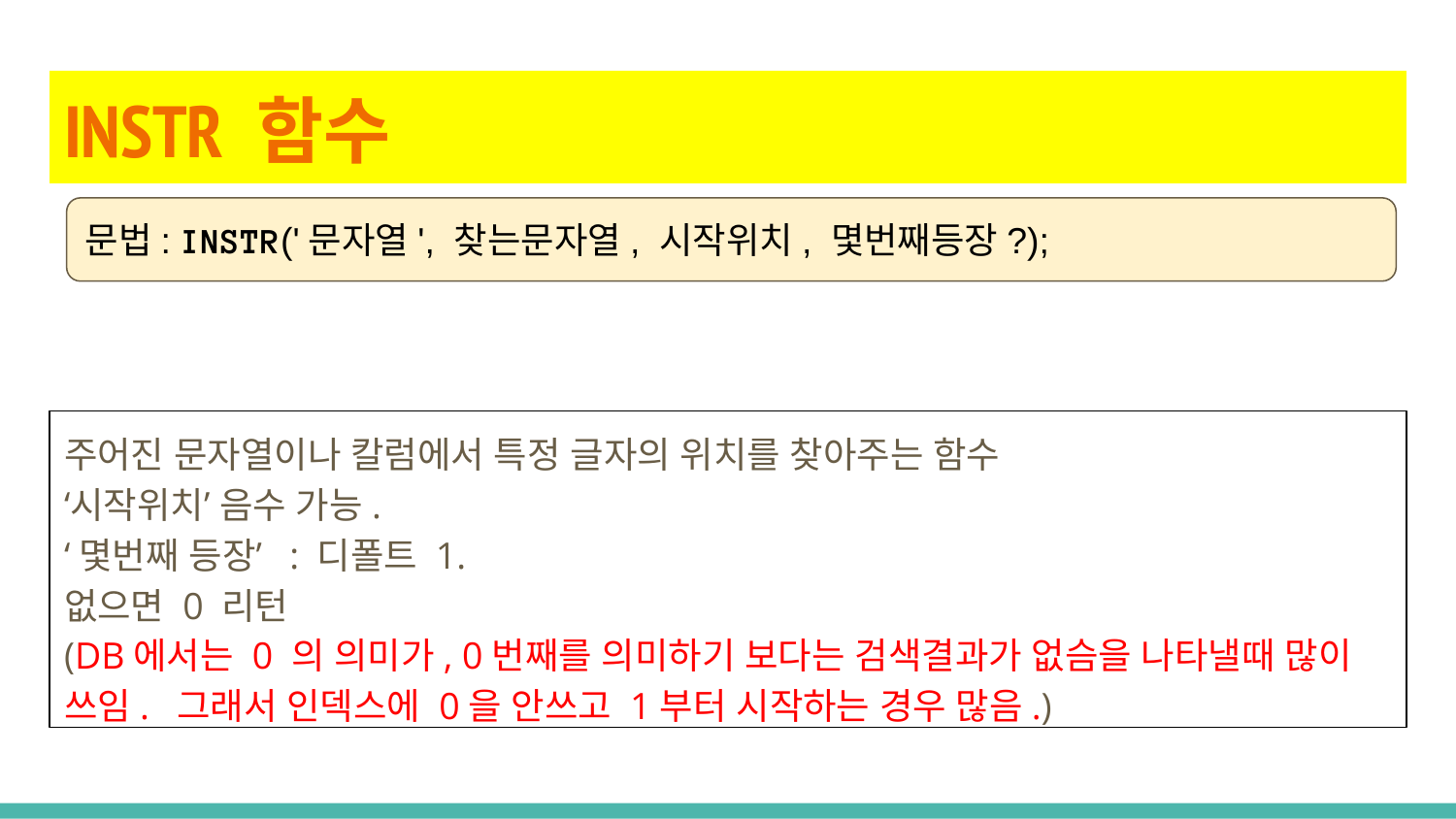

# INSTR 함수
문법: INSTR('문자열', 찾는문자열, 시작위치, 몇번째등장?);
주어진 문자열이나 칼럼에서 특정 글자의 위치를 찾아주는 함수
‘시작위치’ 음수 가능.
‘몇번째 등장’  : 디폴트 1.
없으면 0 리턴
(DB에서는 0 의 의미가, 0번째를 의미하기 보다는 검색결과가 없슴을 나타낼때 많이 쓰임.  그래서 인덱스에 0을 안쓰고 1부터 시작하는 경우 많음.)